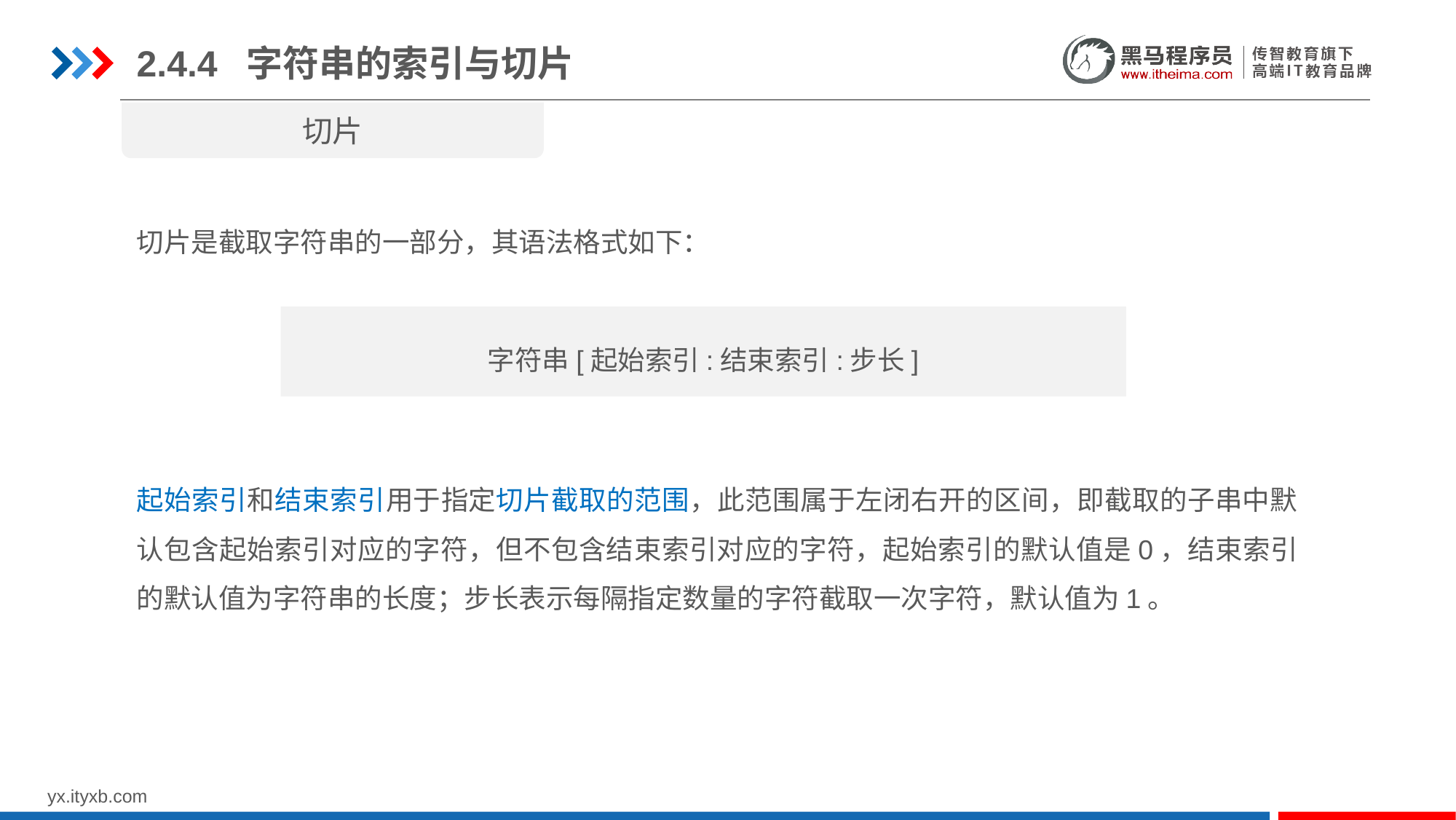

2.4.4  字符串的索引与切片

切片
切片是截取字符串的一部分，其语法格式如下：
字符串[起始索引:结束索引:步长]
起始索引和结束索引用于指定切片截取的范围，此范围属于左闭右开的区间，即截取的子串中默认包含起始索引对应的字符，但不包含结束索引对应的字符，起始索引的默认值是0，结束索引的默认值为字符串的长度；步长表示每隔指定数量的字符截取一次字符，默认值为1。